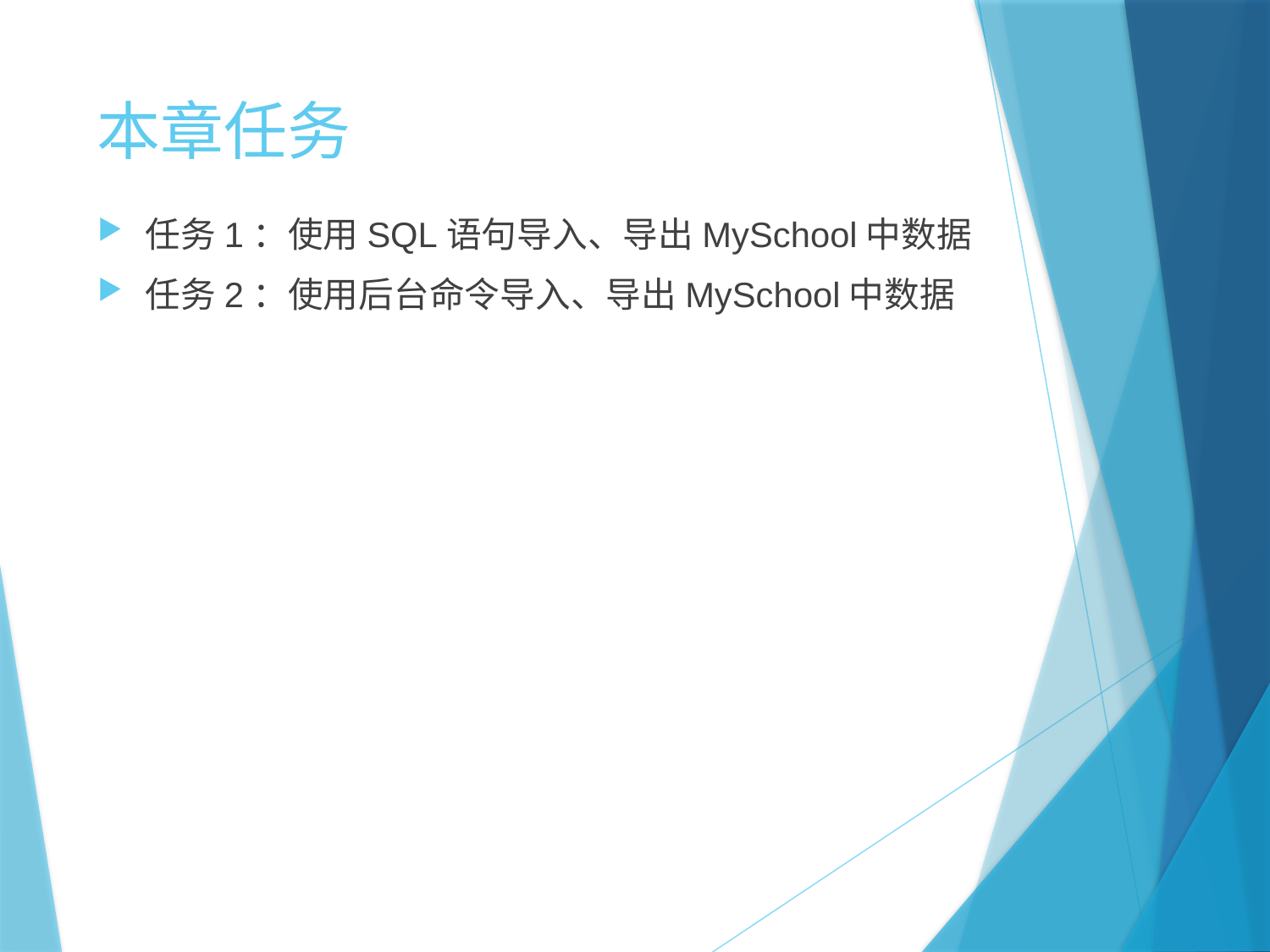

# 本章任务
任务1：使用SQL语句导入、导出MySchool中数据
任务2：使用后台命令导入、导出MySchool中数据